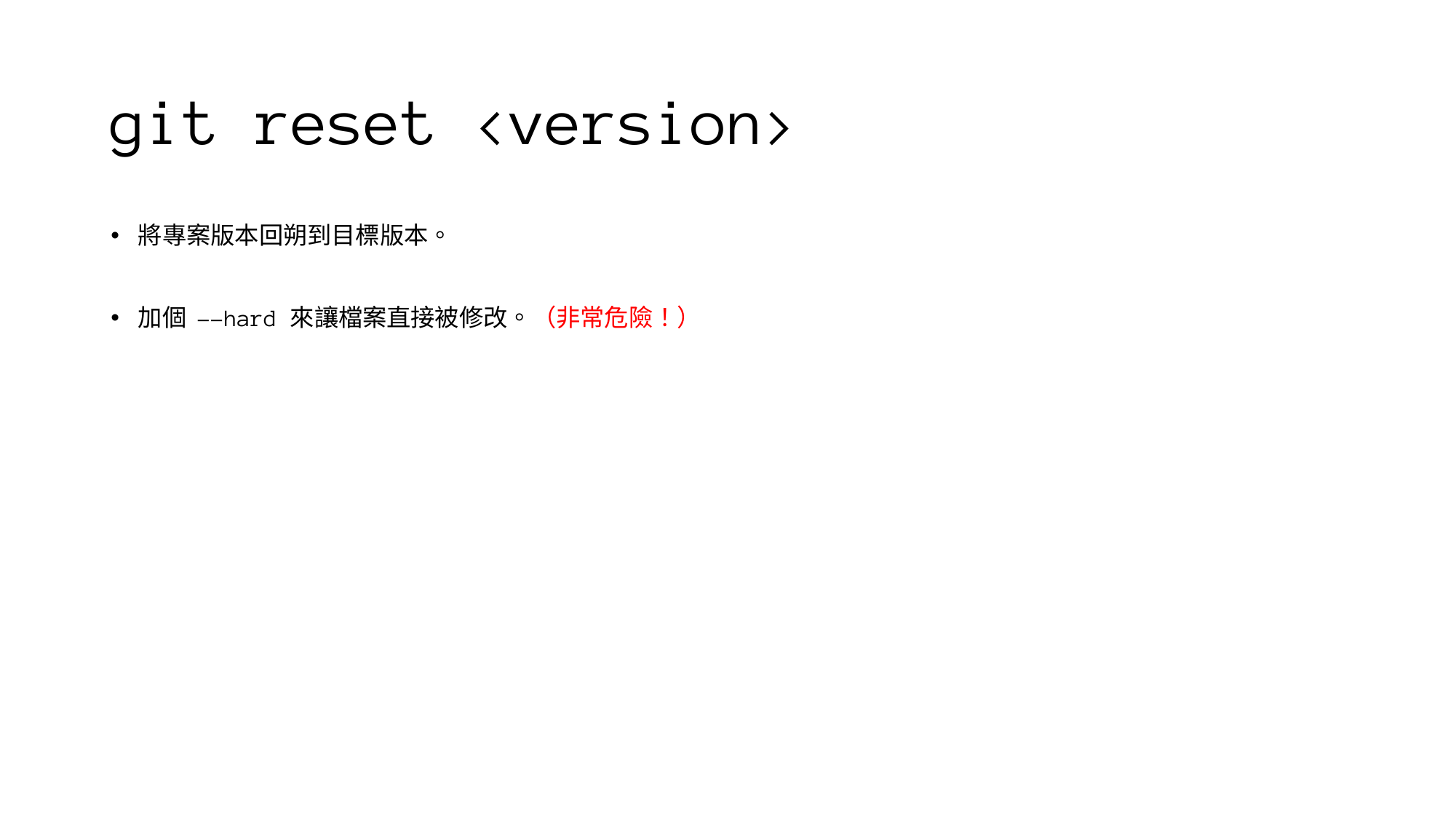

# git reset <version>
將專案版本回朔到目標版本。

加個 --hard 來讓檔案直接被修改。（非常危險！）